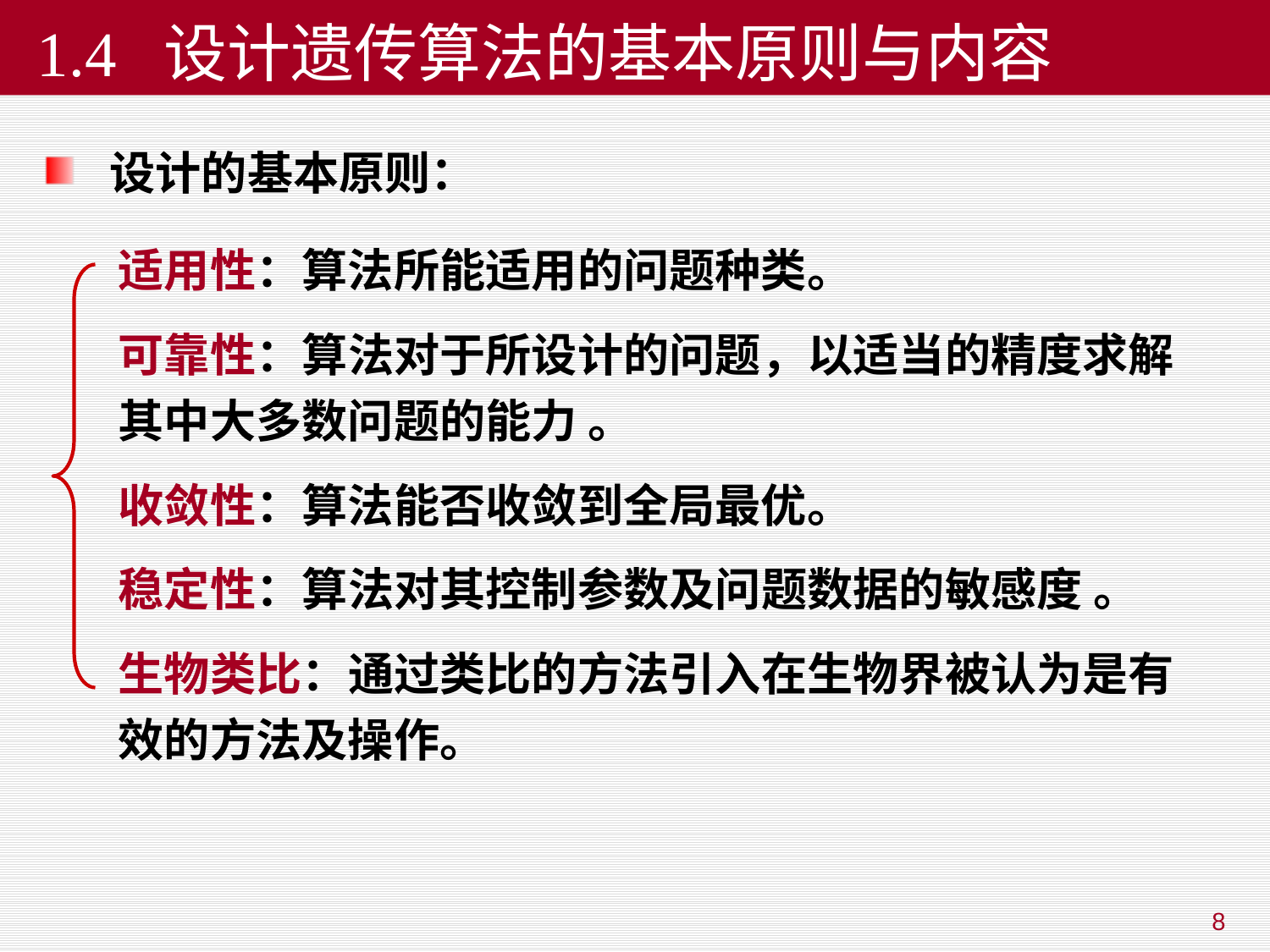

# 1.4  设计遗传算法的基本原则与内容
设计的基本原则：

适用性：算法所能适用的问题种类。
可靠性：算法对于所设计的问题，以适当的精度求解其中大多数问题的能力 。
收敛性：算法能否收敛到全局最优。
稳定性：算法对其控制参数及问题数据的敏感度 。
生物类比：通过类比的方法引入在生物界被认为是有效的方法及操作。

8